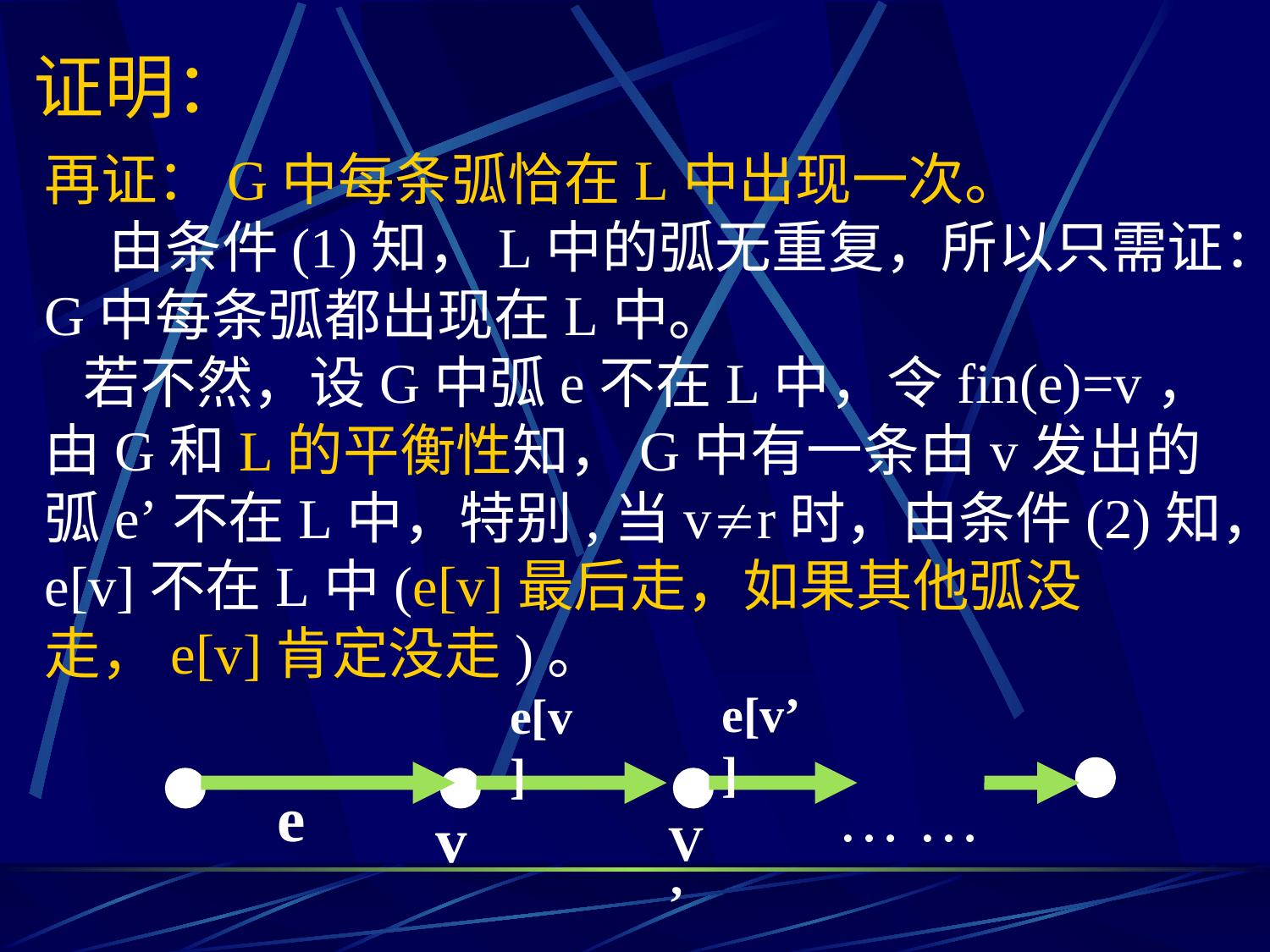

# 证明：
再证：G中每条弧恰在L中出现一次。
    由条件(1)知，L中的弧无重复，所以只需证：G中每条弧都出现在L中。
  若不然，设G中弧e不在L中，令fin(e)=v，由G和L的平衡性知，G中有一条由v发出的弧e’不在L中，特别,当v≠r时，由条件(2)知，e[v]不在L中(e[v]最后走，如果其他弧没走，e[v]肯定没走)。
e[v’]
e[v]

e

… …

v
V’